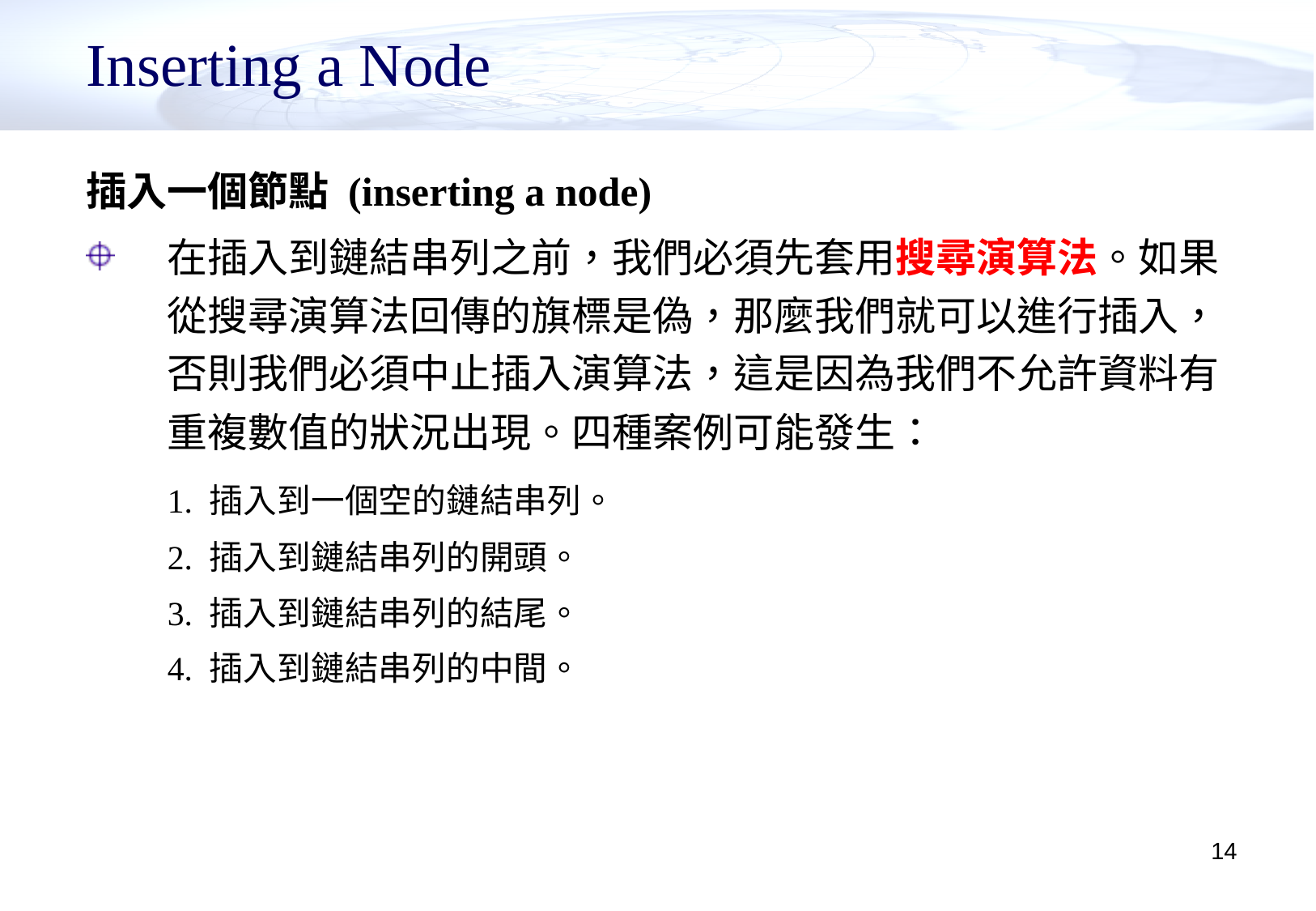

# Inserting a Node
插入一個節點 (inserting a node)
在插入到鏈結串列之前，我們必須先套用搜尋演算法。如果從搜尋演算法回傳的旗標是偽，那麼我們就可以進行插入，否則我們必須中止插入演算法，這是因為我們不允許資料有重複數值的狀況出現。四種案例可能發生：
	1. 插入到一個空的鏈結串列。
	2. 插入到鏈結串列的開頭。
	3. 插入到鏈結串列的結尾。
	4. 插入到鏈結串列的中間。
14